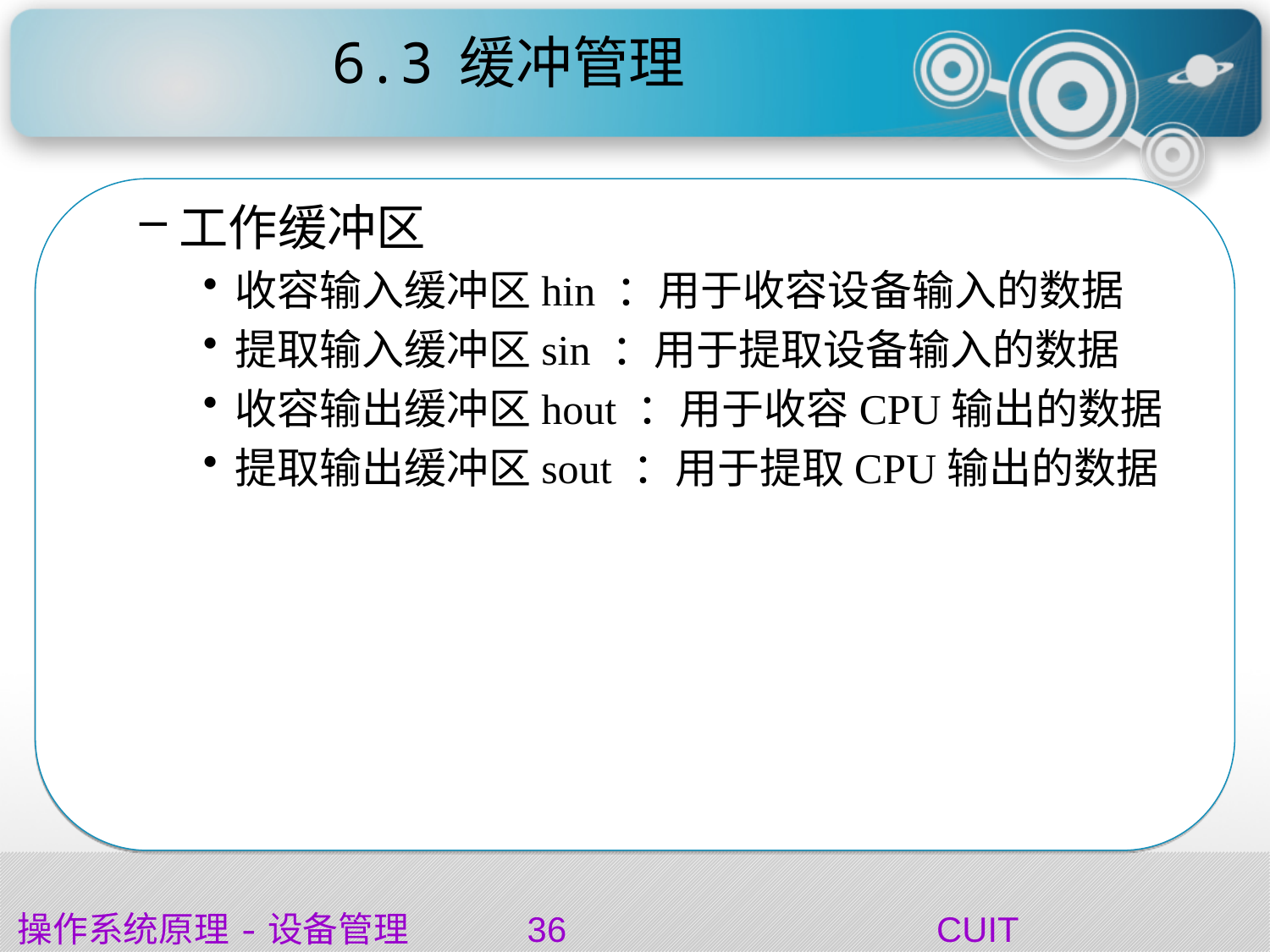

# 6.3	缓冲管理
工作缓冲区
收容输入缓冲区hin ：用于收容设备输入的数据
提取输入缓冲区sin ：用于提取设备输入的数据
收容输出缓冲区hout ：用于收容CPU输出的数据
提取输出缓冲区sout ：用于提取CPU输出的数据